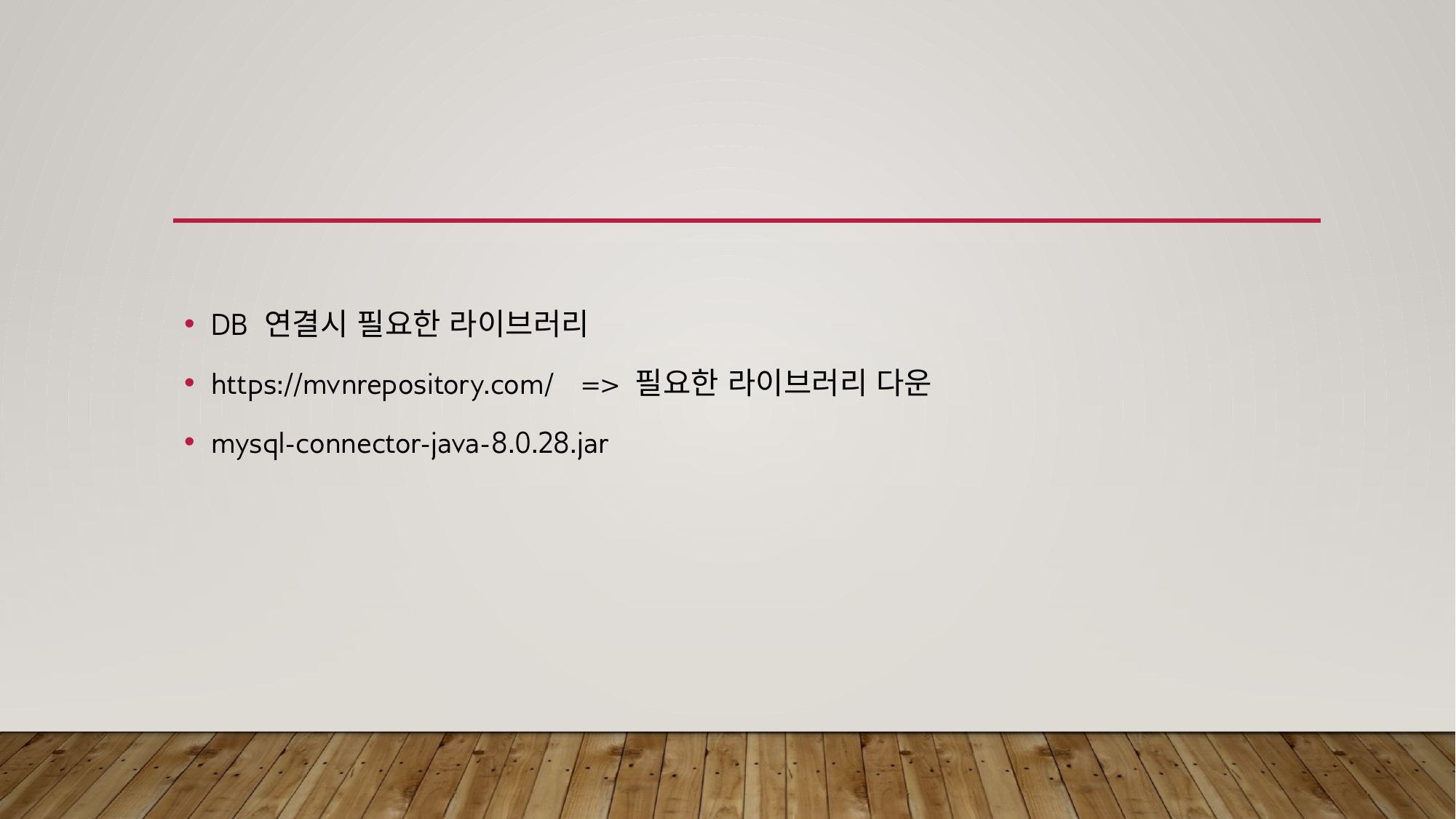

#

DB 연결시 필요한 라이브러리
https://mvnrepository.com/   => 필요한 라이브러리 다운
mysql-connector-java-8.0.28.jar